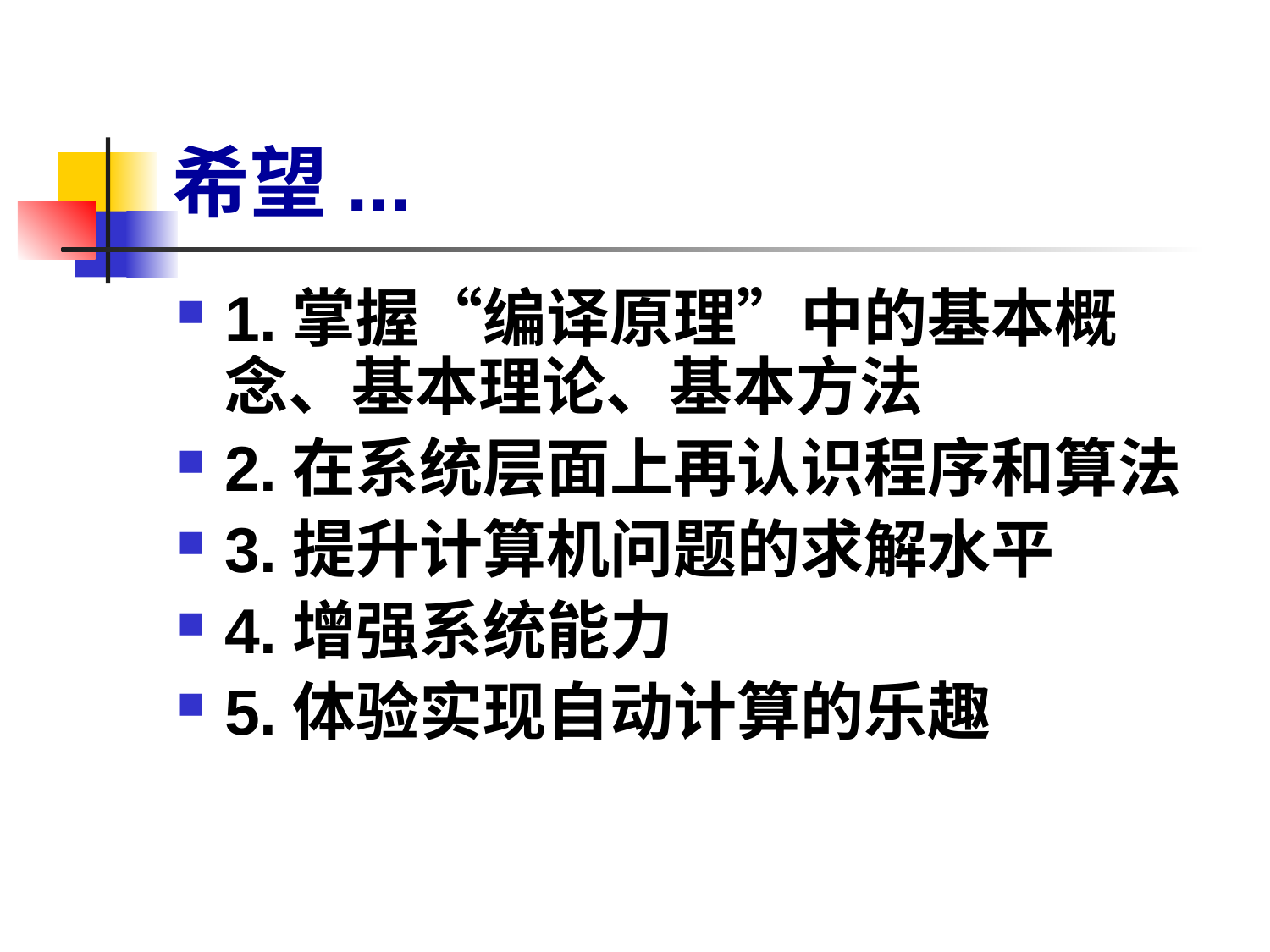

# 希望...
1.掌握“编译原理”中的基本概念、基本理论、基本方法
2.在系统层面上再认识程序和算法
3.提升计算机问题的求解水平
4.增强系统能力
5.体验实现自动计算的乐趣